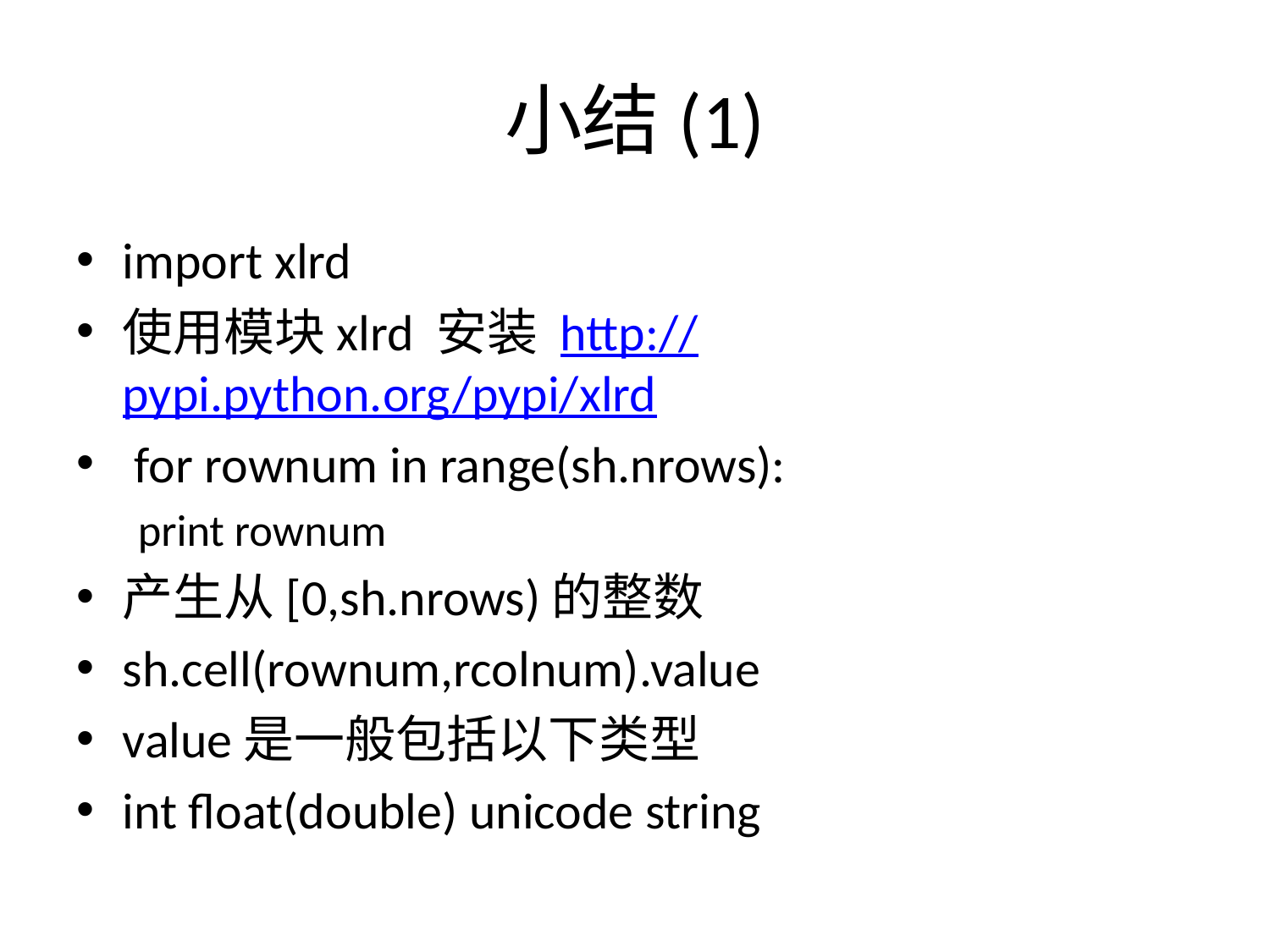

# 小结(1)
import xlrd
使用模块xlrd 安装 http://pypi.python.org/pypi/xlrd
 for rownum in range(sh.nrows):
	print rownum
产生从[0,sh.nrows)的整数
sh.cell(rownum,rcolnum).value
value是一般包括以下类型
int float(double) unicode string